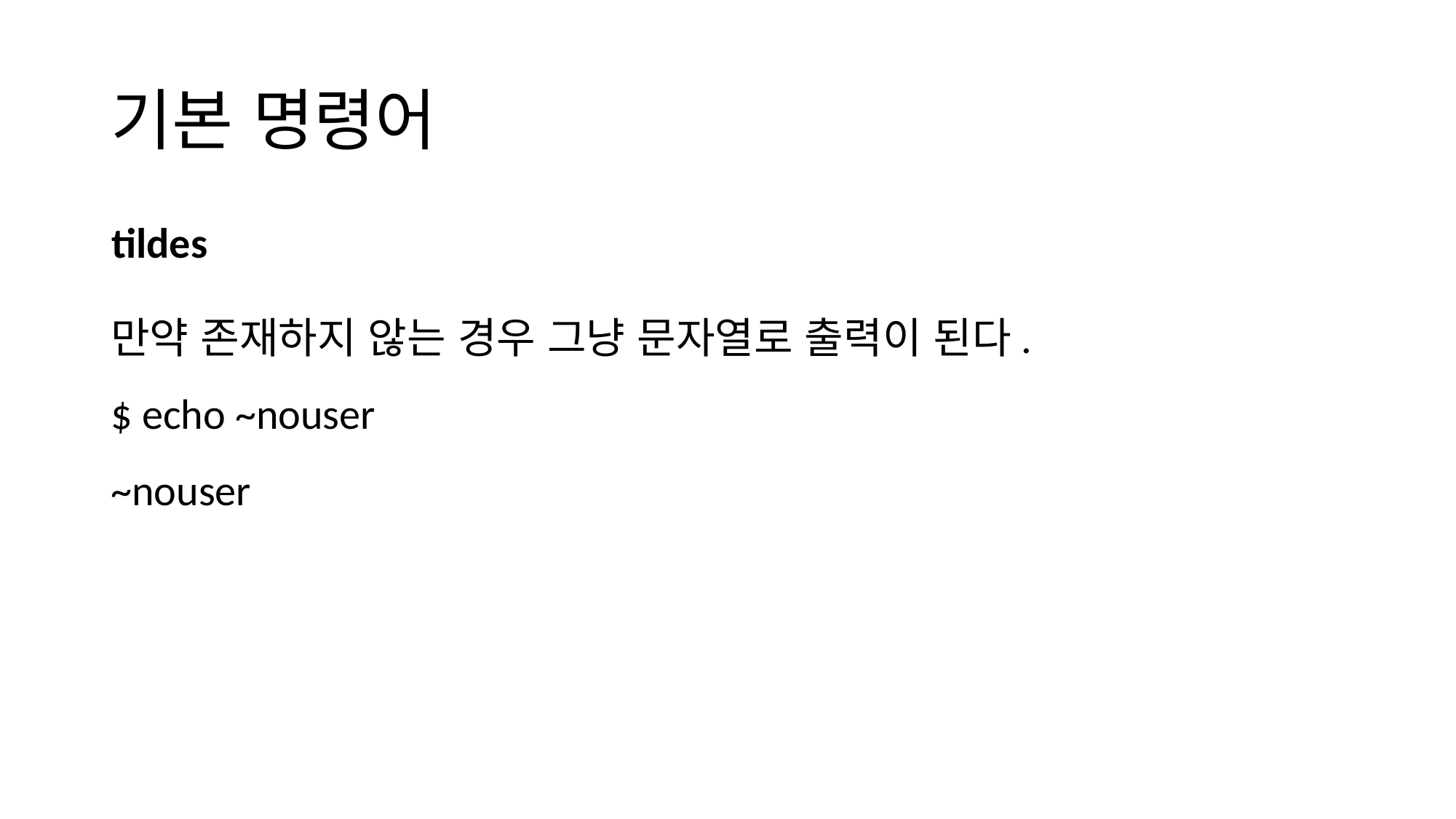

# 기본 명령어
tildes
만약 존재하지 않는 경우 그냥 문자열로 출력이 된다.
$ echo ~nouser
~nouser